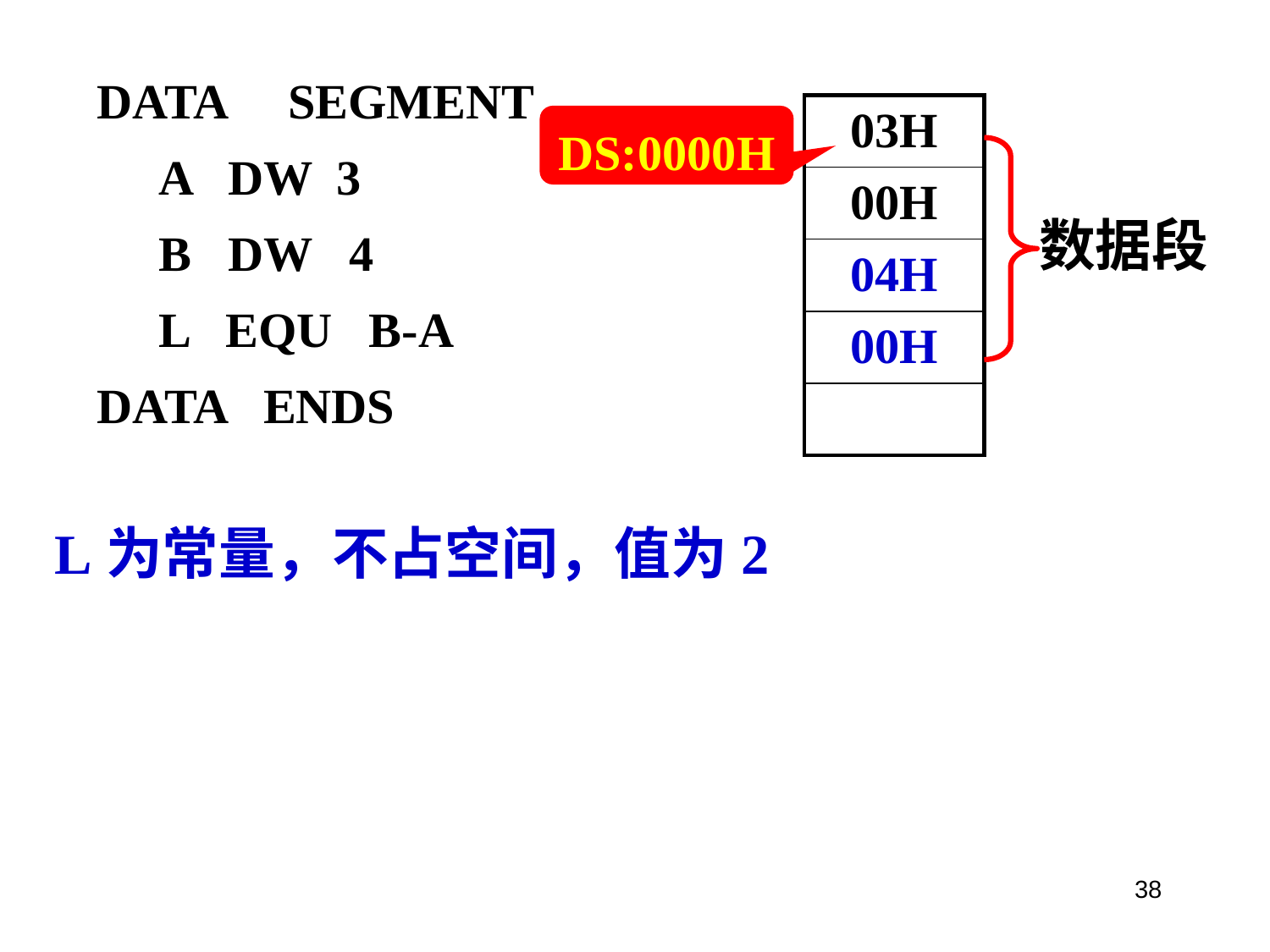

DATA     SEGMENT
     A   DW  3
     B   DW   4
     L   EQU   B-A
DATA   ENDS
| 03H |
| --- |
| 00H |
| 04H |
| 00H |
|  |
DS:0000H

数据段
L为常量，不占空间，值为2
38